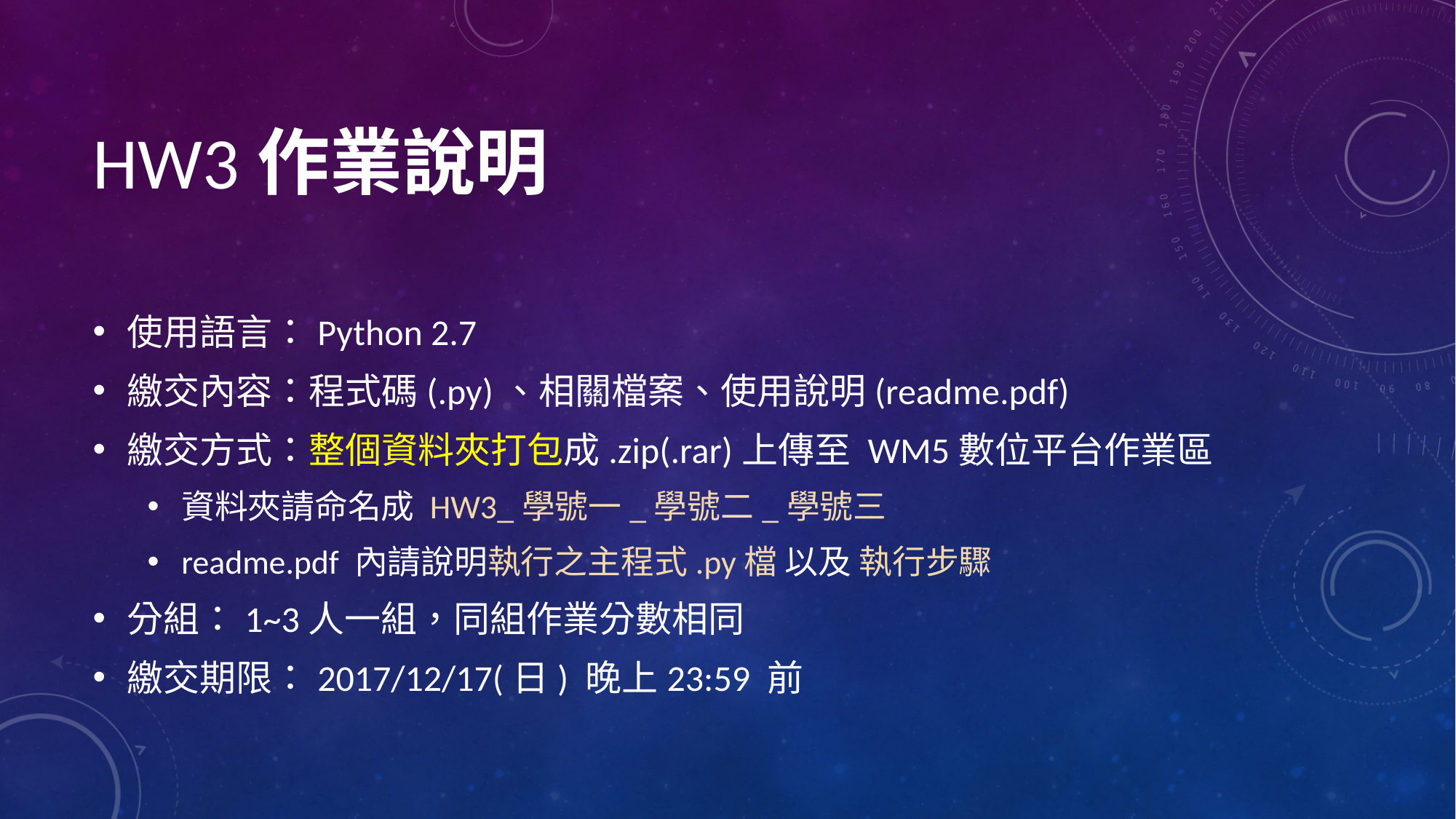

# HW3作業說明
使用語言：Python 2.7
繳交內容：程式碼(.py)、相關檔案、使用說明(readme.pdf)
繳交方式：整個資料夾打包成.zip(.rar)上傳至 WM5數位平台作業區
資料夾請命名成 HW3_學號一_學號二_學號三
readme.pdf 內請說明執行之主程式.py檔 以及 執行步驟
分組：1~3人一組，同組作業分數相同
繳交期限：2017/12/17(日) 晚上23:59 前